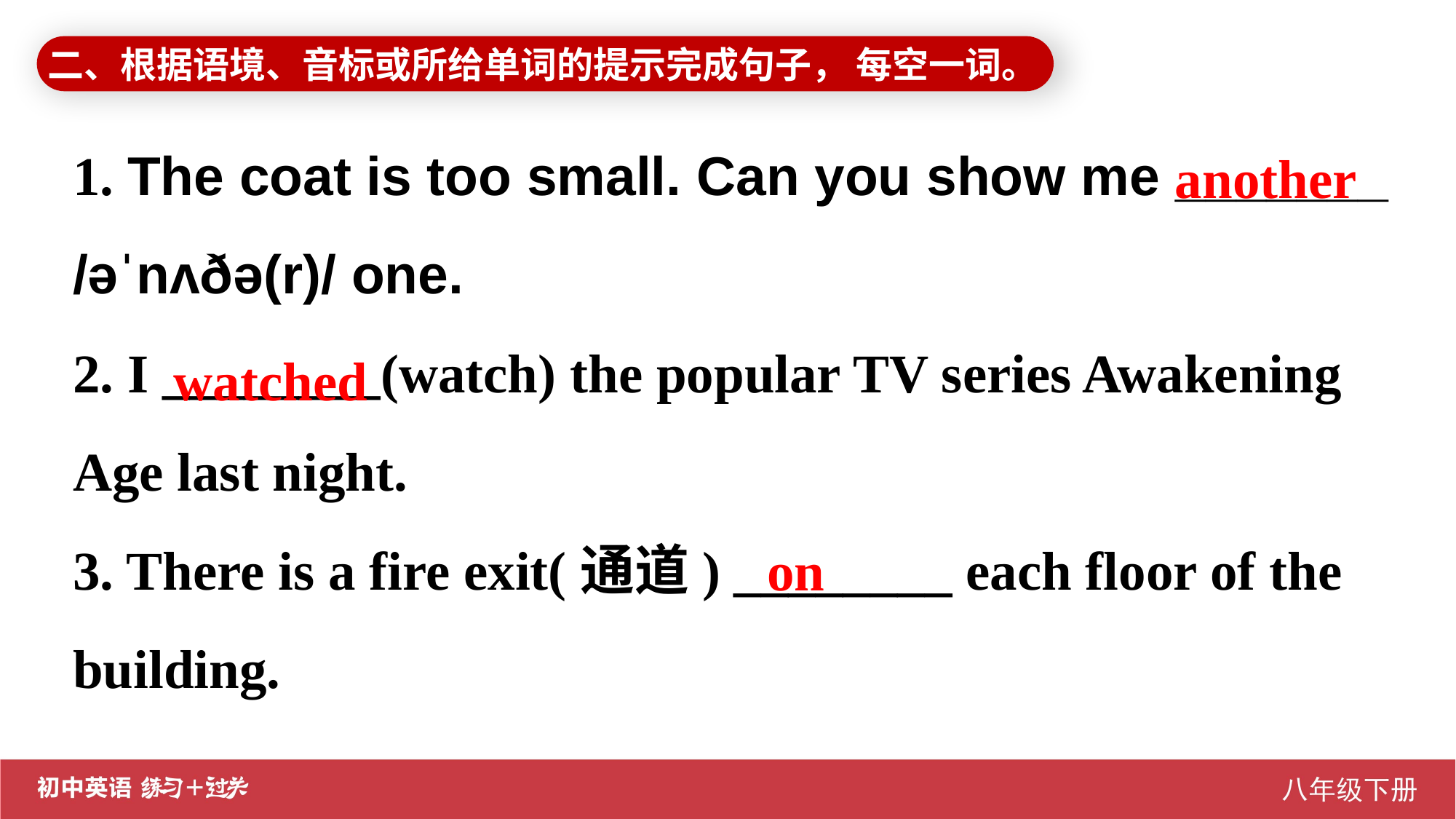

二、根据语境、音标或所给单词的提示完成句子， 每空一词。
1. The coat is too small. Can you show me _______ /əˈnʌðə(r)/ one.
2. I ________(watch) the popular TV series Awakening Age last night.
3. There is a fire exit(通道) ________ each floor of the building.
another
watched
on